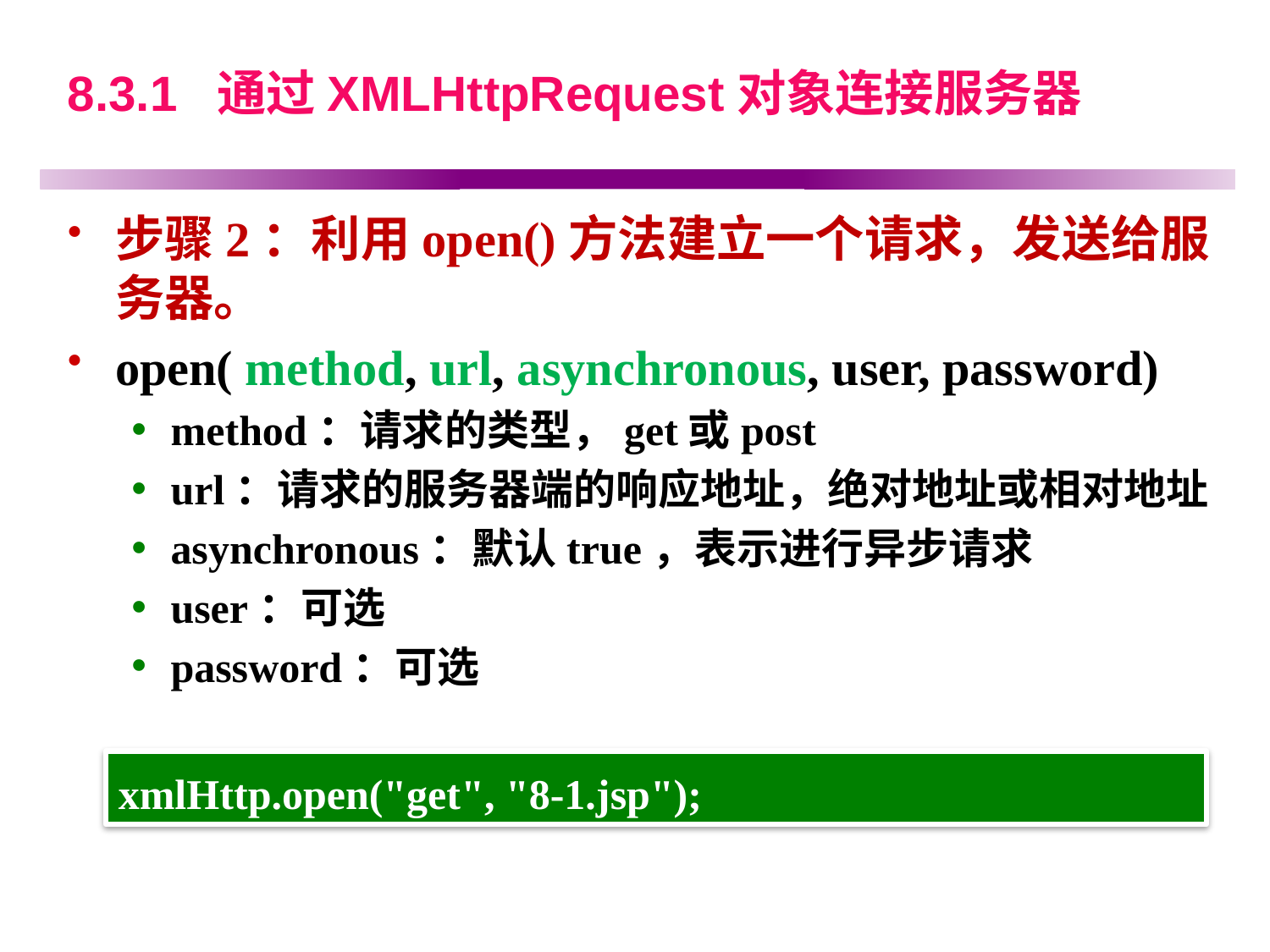

# 8.3.1  通过XMLHttpRequest对象连接服务器
步骤2：利用open()方法建立一个请求，发送给服务器。
open( method, url, asynchronous, user, password)
method：请求的类型，get或post
url：请求的服务器端的响应地址，绝对地址或相对地址
asynchronous：默认true，表示进行异步请求
user：可选
password：可选

xmlHttp.open("get", "8-1.jsp");